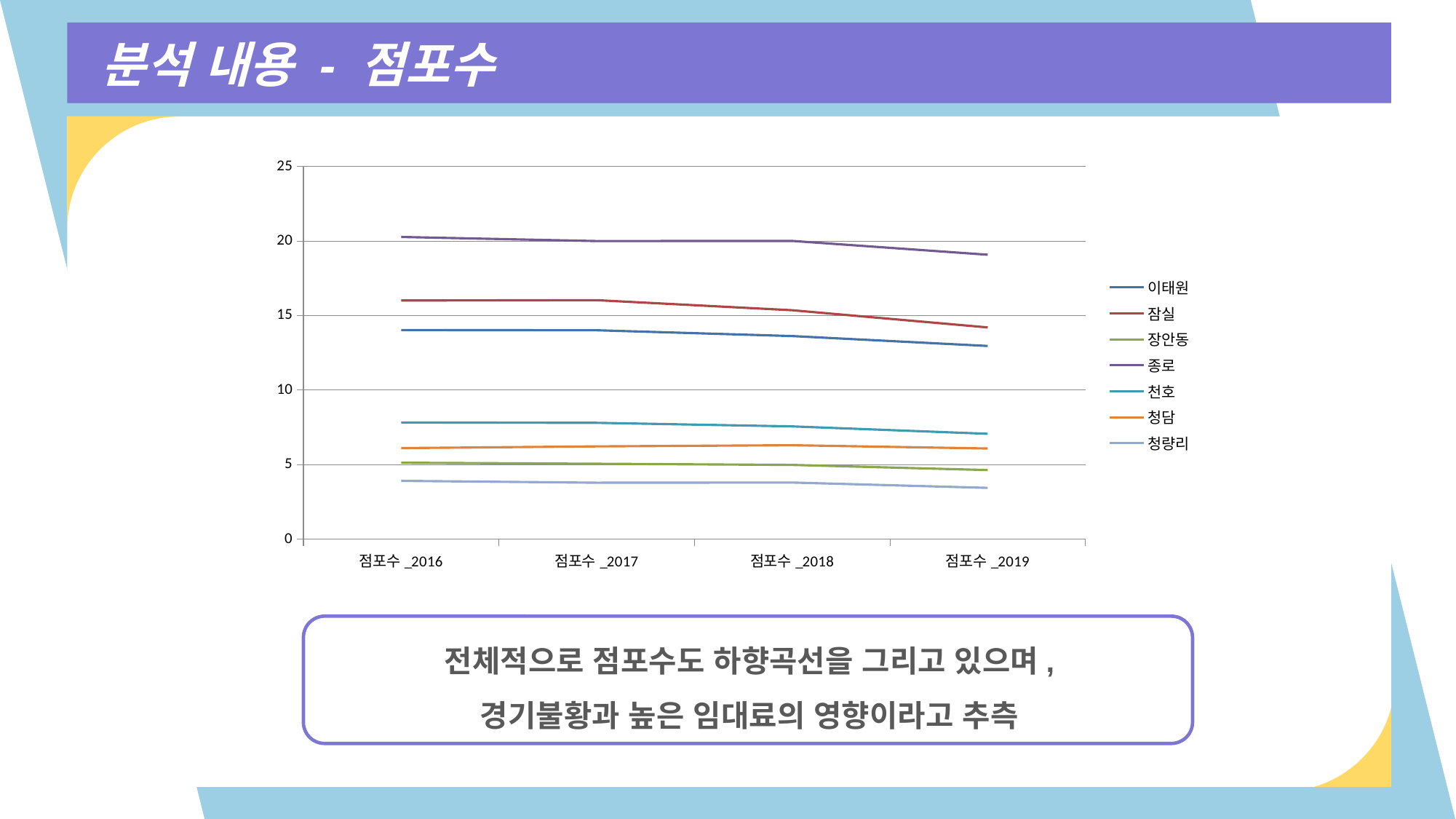

분석 내용 - 점포수

### Chart

| Category | 이태원 | 잠실 | 장안동 | 종로 | 천호 | 청담 | 청량리 |
|---|---|---|---|---|---|---|---|
| 점포수_2016 | 14.032567 | 16.012104 | 5.13316 | 20.271368 | 7.831707 | 6.113757 | 3.918367 |
| 점포수_2017 | 14.016284 | 16.034916 | 5.06658 | 19.997863 | 7.810366 | 6.229718 | 3.794218 |
| 점포수_2018 | 13.62963 | 15.361266 | 4.988157 | 20.007692 | 7.569715 | 6.306437 | 3.806122 |
| 점포수_2019 | 12.965517 | 14.206704 | 4.642981 | 19.082051 | 7.073171 | 6.087302 | 3.44898 |
전체적으로 점포수도 하향곡선을 그리고 있으며,
경기불황과 높은 임대료의 영향이라고 추측